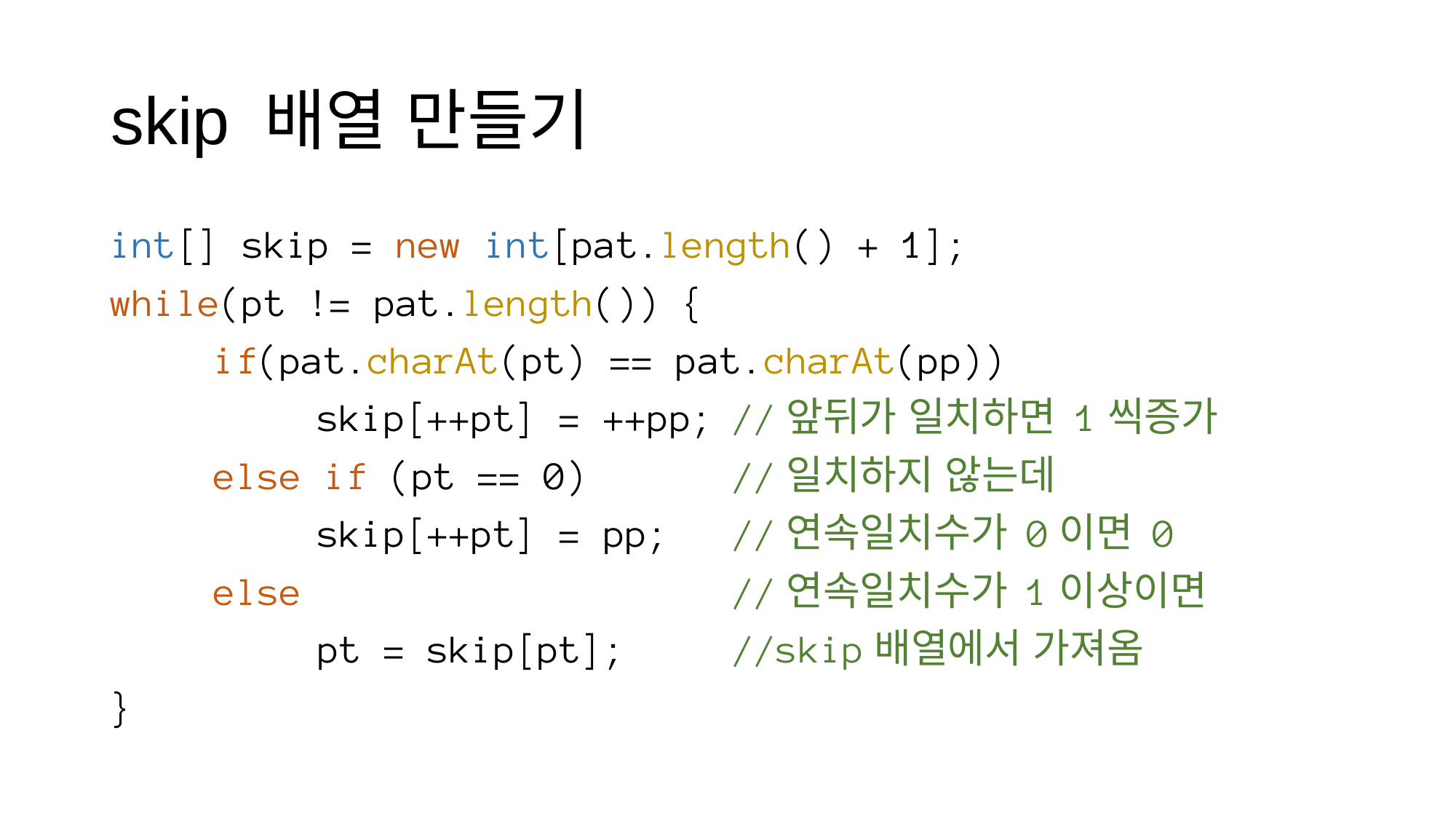

# skip 배열 만들기
int[] skip = new int[pat.length() + 1];
while(pt != pat.length()) {
	if(pat.charAt(pt) == pat.charAt(pp))
		skip[++pt] = ++pp;	//앞뒤가 일치하면 1씩증가
	else if (pt == 0)	    	//일치하지 않는데
		skip[++pt] = pp;	//연속일치수가 0이면 0
	else					//연속일치수가 1이상이면
		pt = skip[pt];		//skip배열에서 가져옴
}